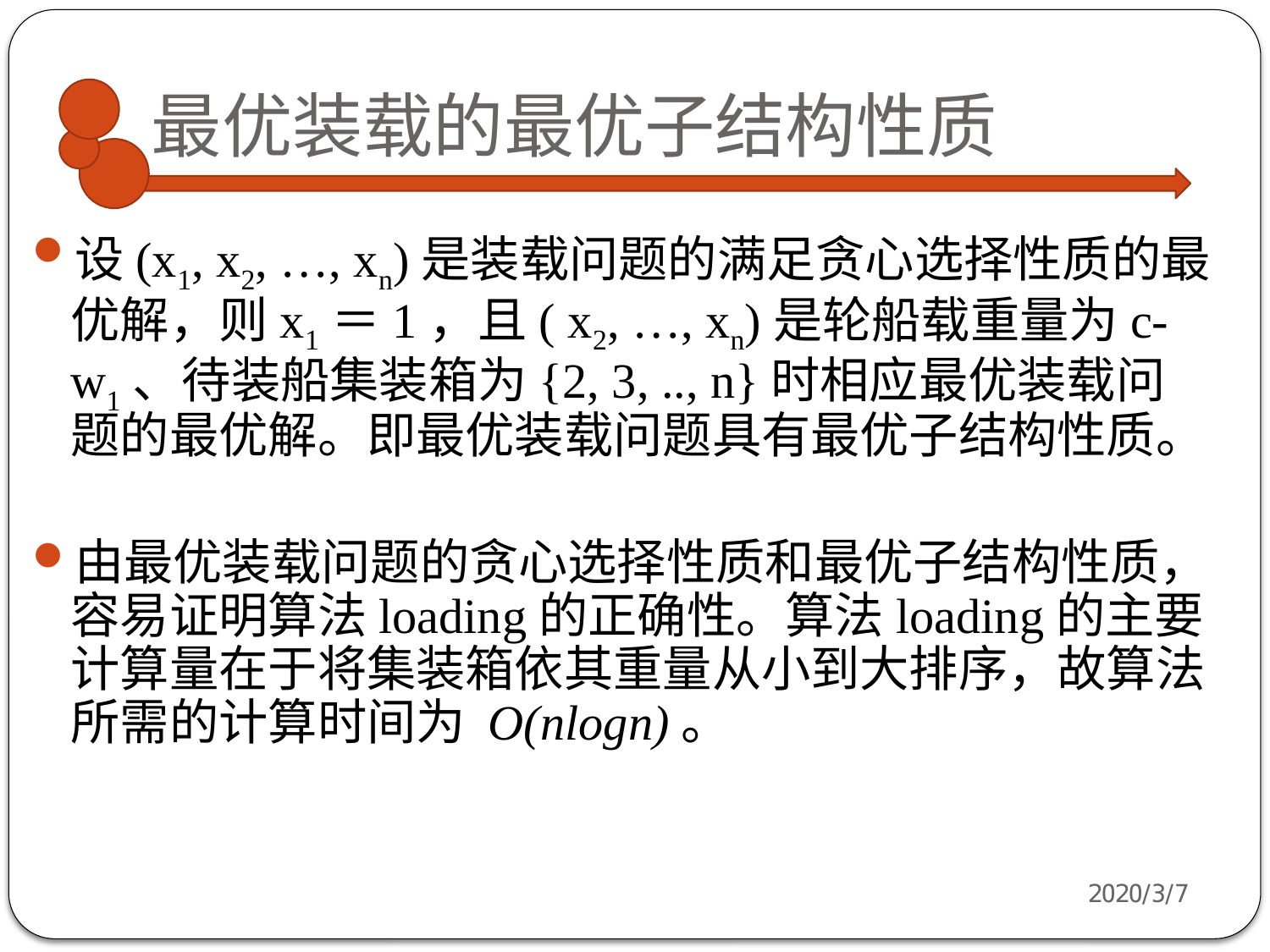

# 最优装载的最优子结构性质
设(x1, x2, …, xn)是装载问题的满足贪心选择性质的最优解，则x1＝1，且( x2, …, xn)是轮船载重量为c-w1、待装船集装箱为{2, 3, .., n}时相应最优装载问题的最优解。即最优装载问题具有最优子结构性质。

由最优装载问题的贪心选择性质和最优子结构性质，容易证明算法loading的正确性。算法loading的主要计算量在于将集装箱依其重量从小到大排序，故算法所需的计算时间为 O(nlogn)。
2020/3/7
8